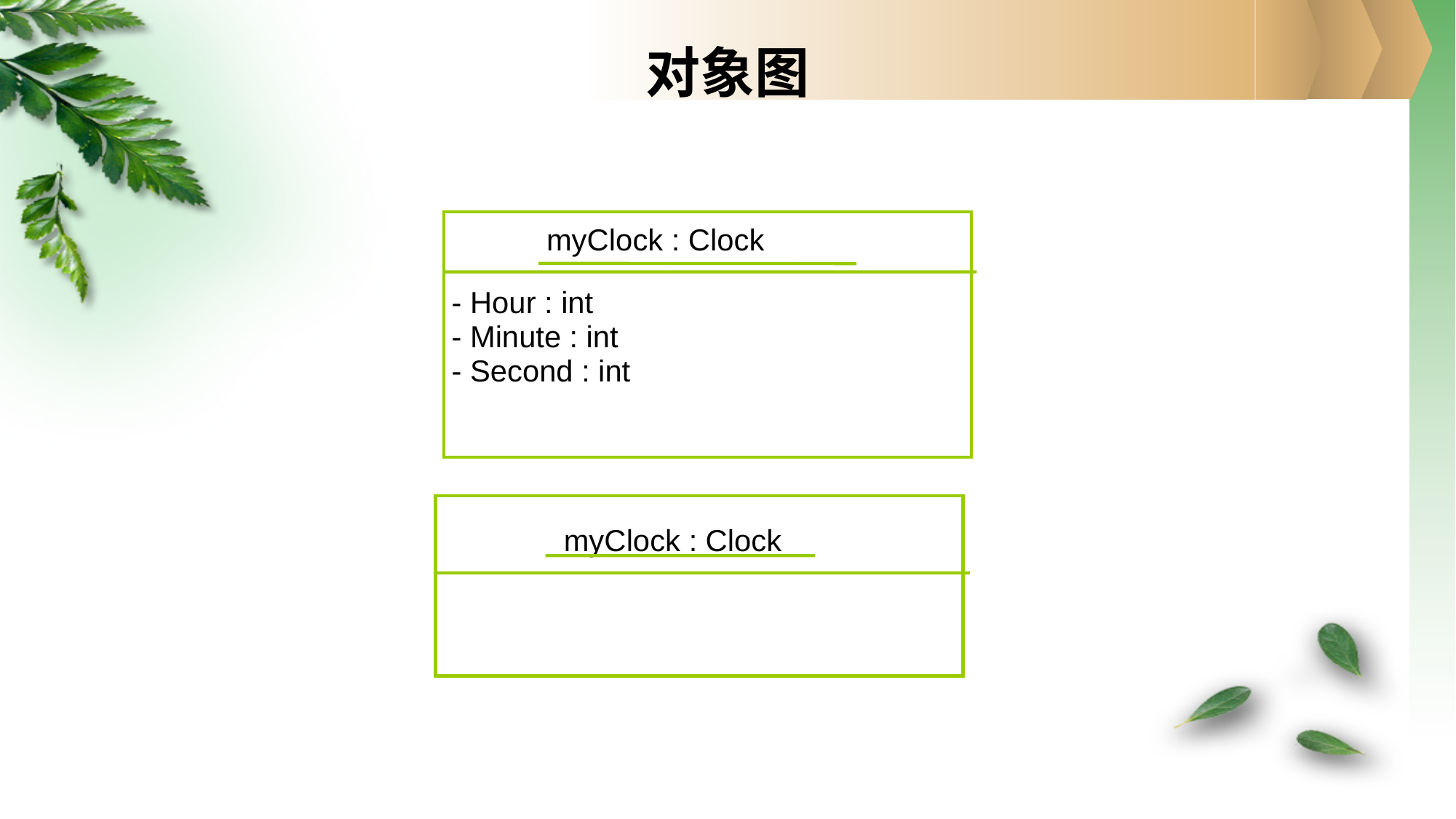

# 对象图

myClock : Clock

- Hour : int
- Minute : int
- Second : int

myClock : Clock